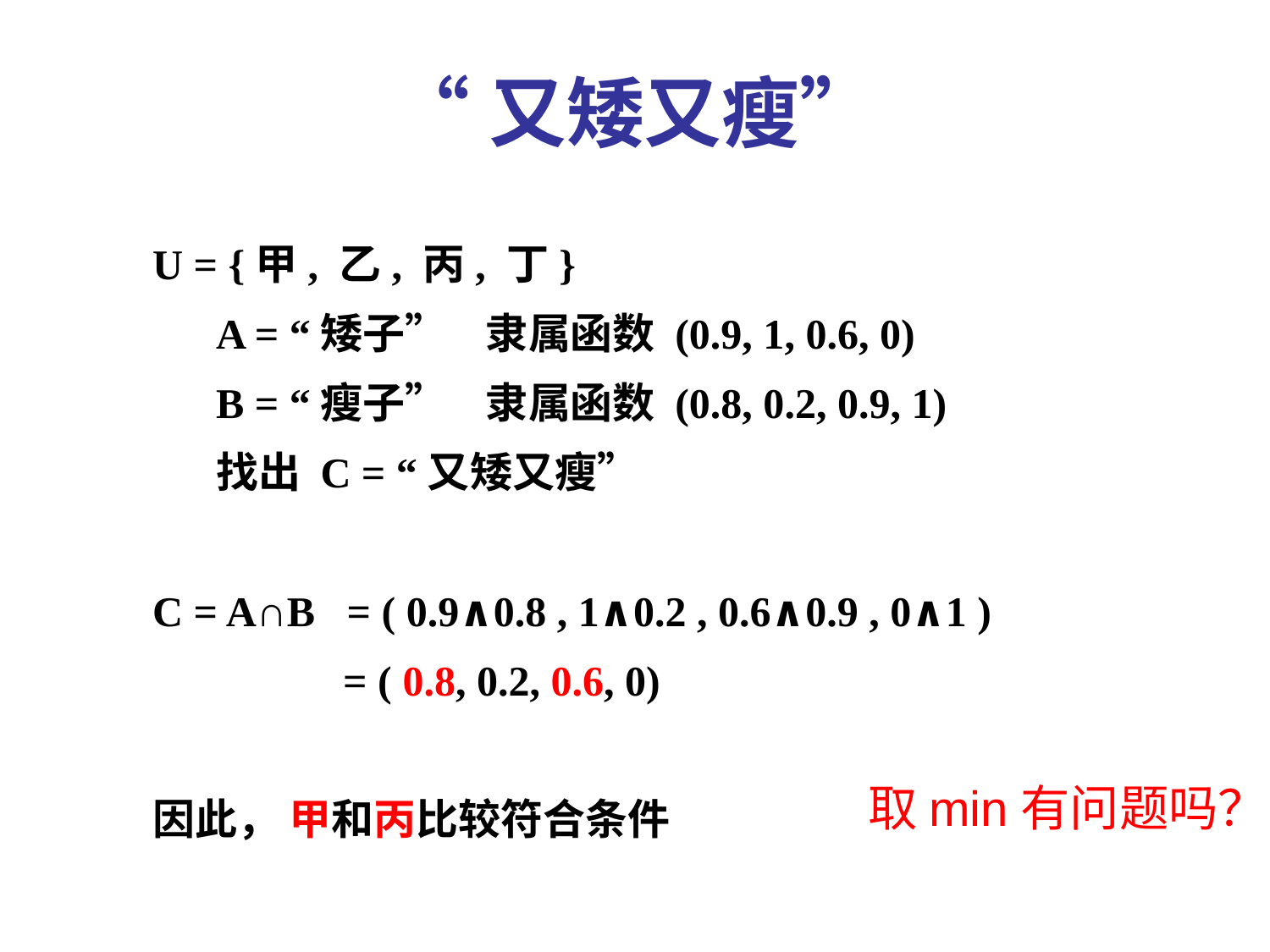

# “又矮又瘦”
U = {甲, 乙, 丙, 丁}
A = “矮子”    隶属函数 (0.9, 1, 0.6, 0)
B = “瘦子”    隶属函数 (0.8, 0.2, 0.9, 1)
找出 C = “又矮又瘦”

C = A∩B   = ( 0.9∧0.8 , 1∧0.2 , 0.6∧0.9 , 0∧1 )
                  = ( 0.8, 0.2, 0.6, 0)

因此， 甲和丙比较符合条件
取min有问题吗？